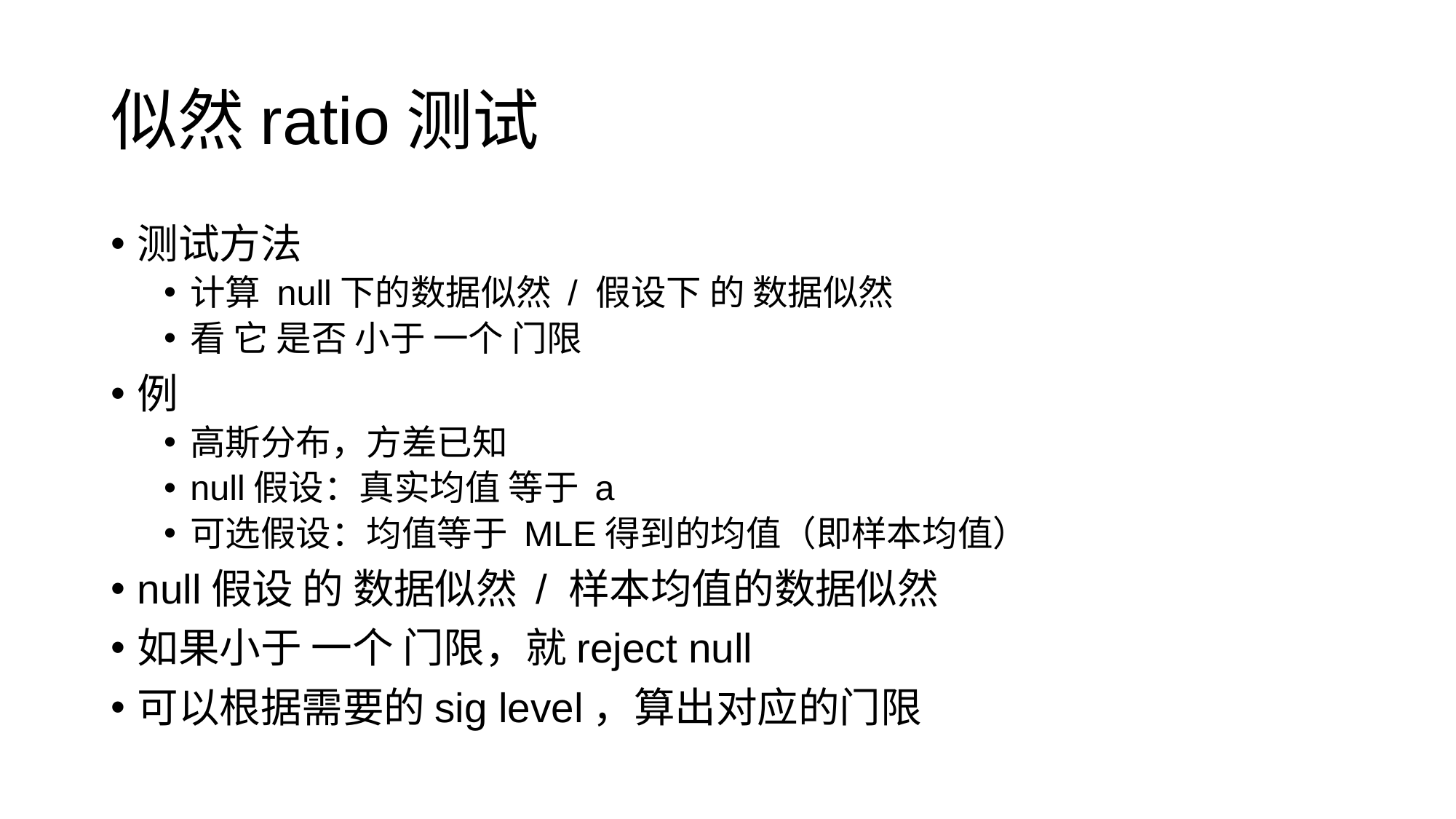

# 似然ratio测试
测试方法
计算 null下的数据似然 / 假设下 的 数据似然
看 它 是否 小于 一个 门限
例
高斯分布，方差已知
null假设：真实均值 等于 a
可选假设：均值等于 MLE得到的均值（即样本均值）
null假设 的 数据似然 / 样本均值的数据似然
如果小于 一个 门限，就reject null
可以根据需要的sig level，算出对应的门限